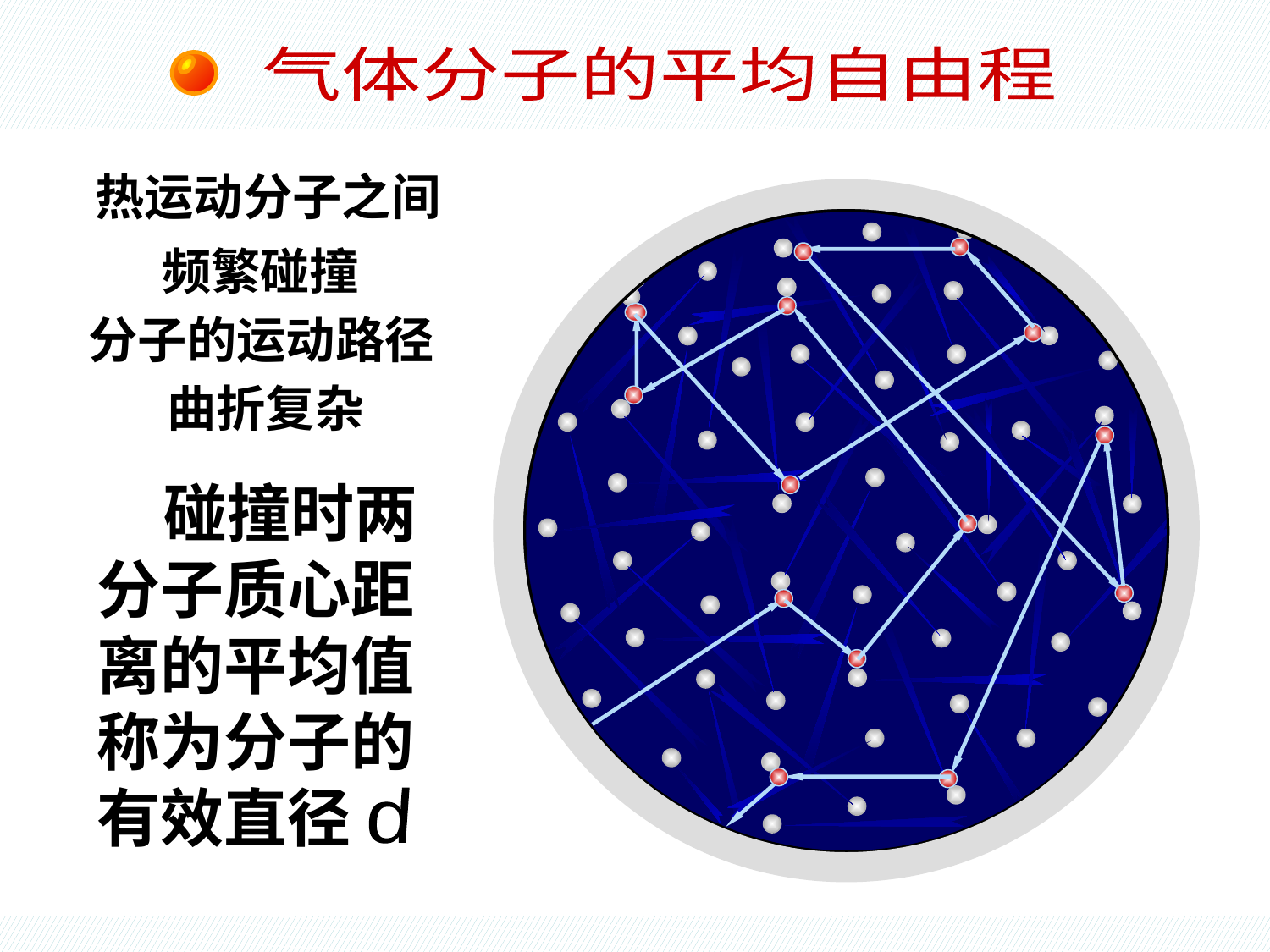

平均自由程
气体分子的平均自由程

热运动分子之间
频繁碰撞
分子的运动路径
曲折复杂

     碰撞时两分子质心距离的平均值称为分子的有效直径
d